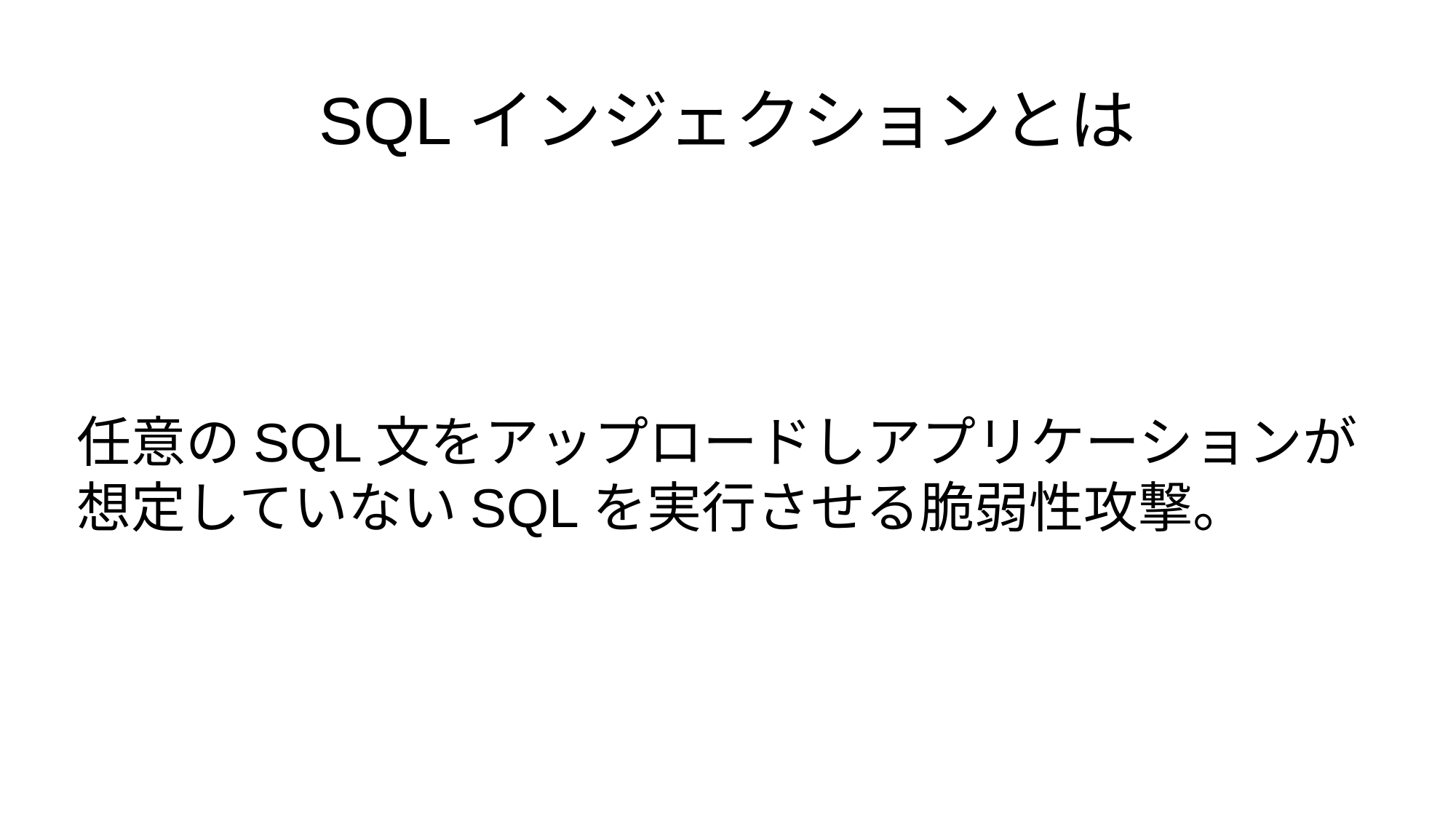

# SQLインジェクションとは
任意のSQL文をアップロードしアプリケーションが想定していないSQLを実行させる脆弱性攻撃。